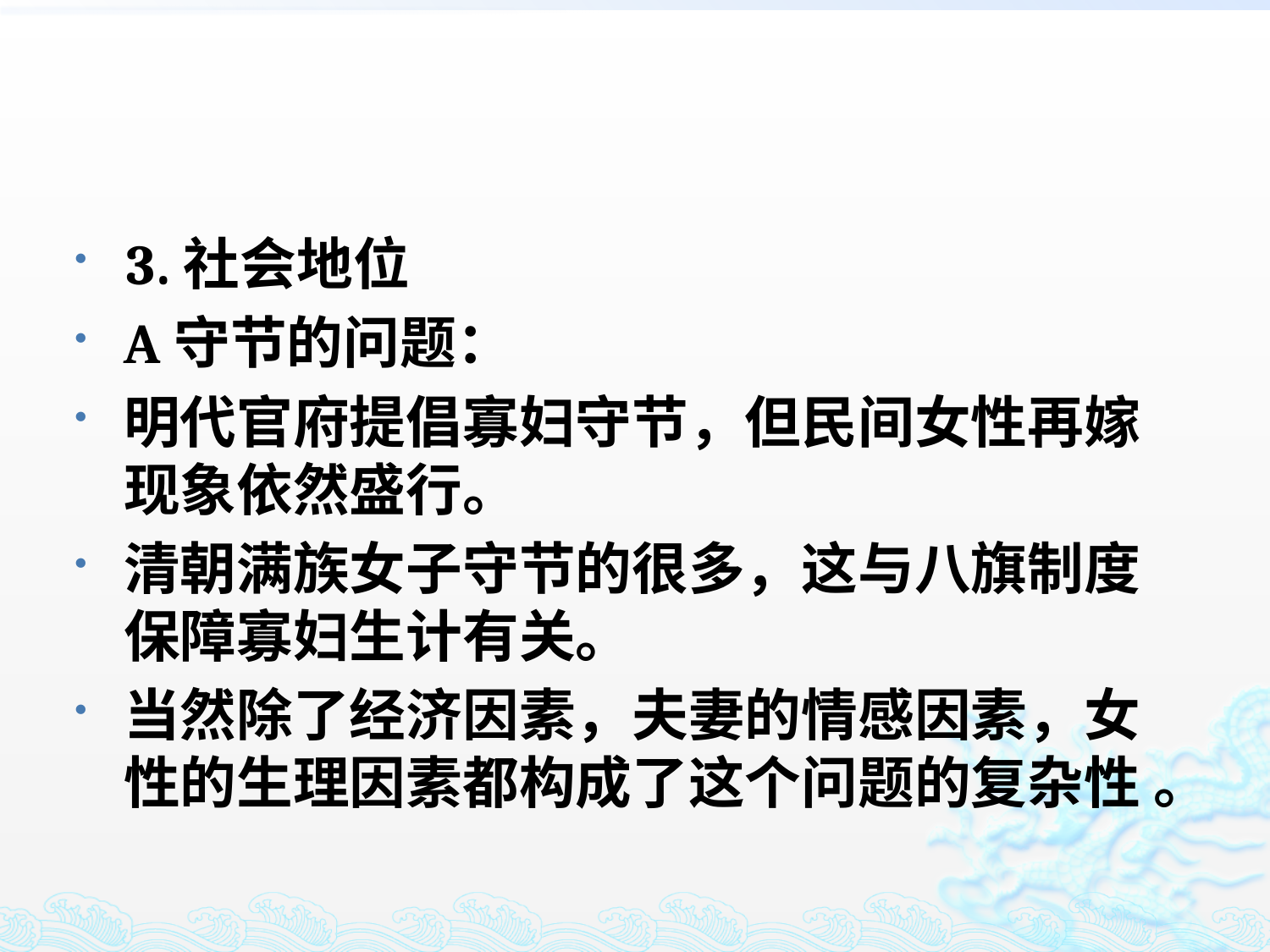

#
3.社会地位
A守节的问题：
明代官府提倡寡妇守节，但民间女性再嫁现象依然盛行。
清朝满族女子守节的很多，这与八旗制度保障寡妇生计有关。
当然除了经济因素，夫妻的情感因素，女性的生理因素都构成了这个问题的复杂性 。